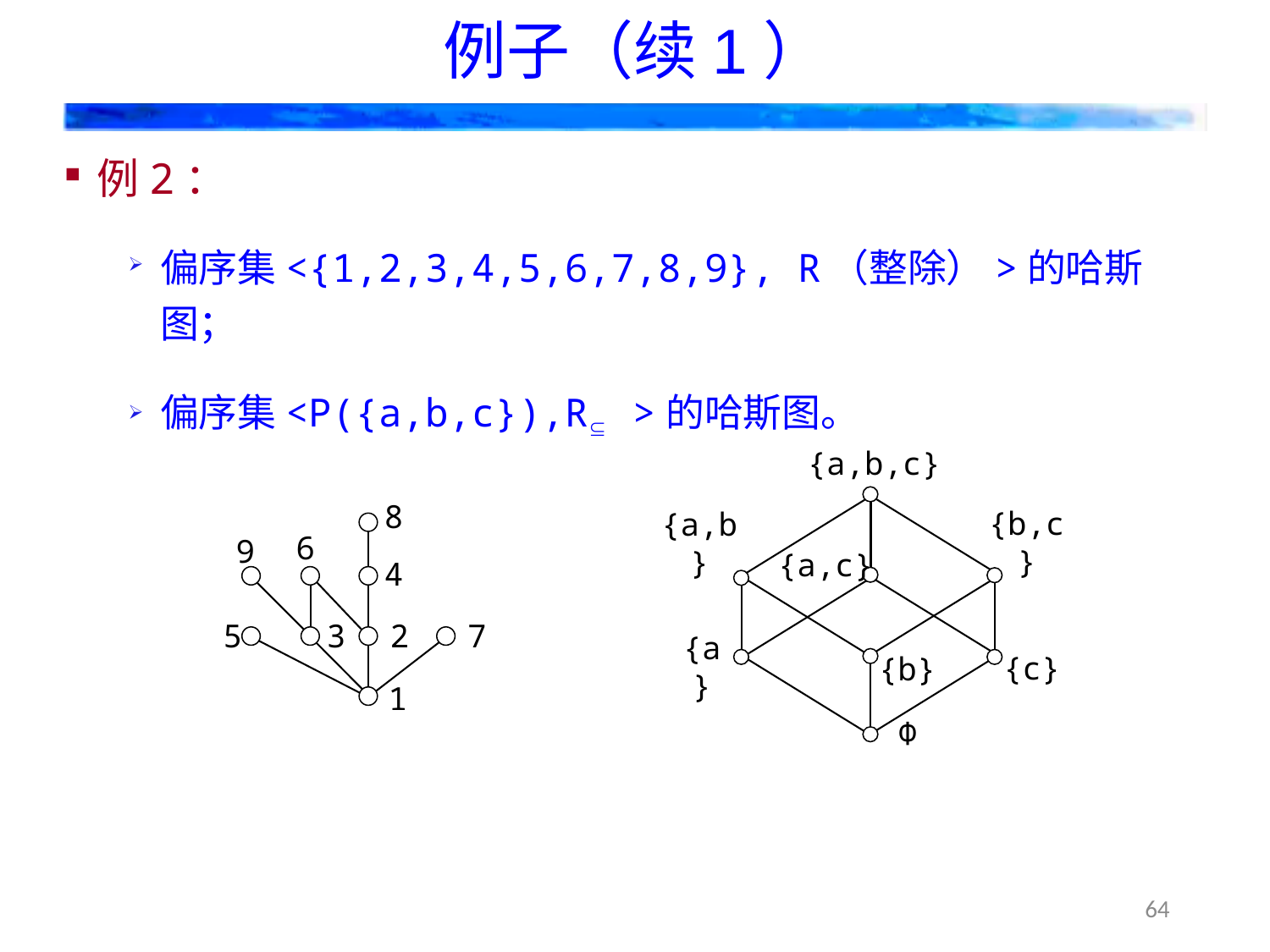

# 例子（续1）
例2：
偏序集<{1,2,3,4,5,6,7,8,9}, R（整除）>的哈斯图；
偏序集<P({a,b,c}),R⊆  >的哈斯图。
{a,b,c}

{a,b}
{b,c}
{a,c}
{a}
{b}
{c}
Φ
8

6
9
4

5
2
7
3

1

64